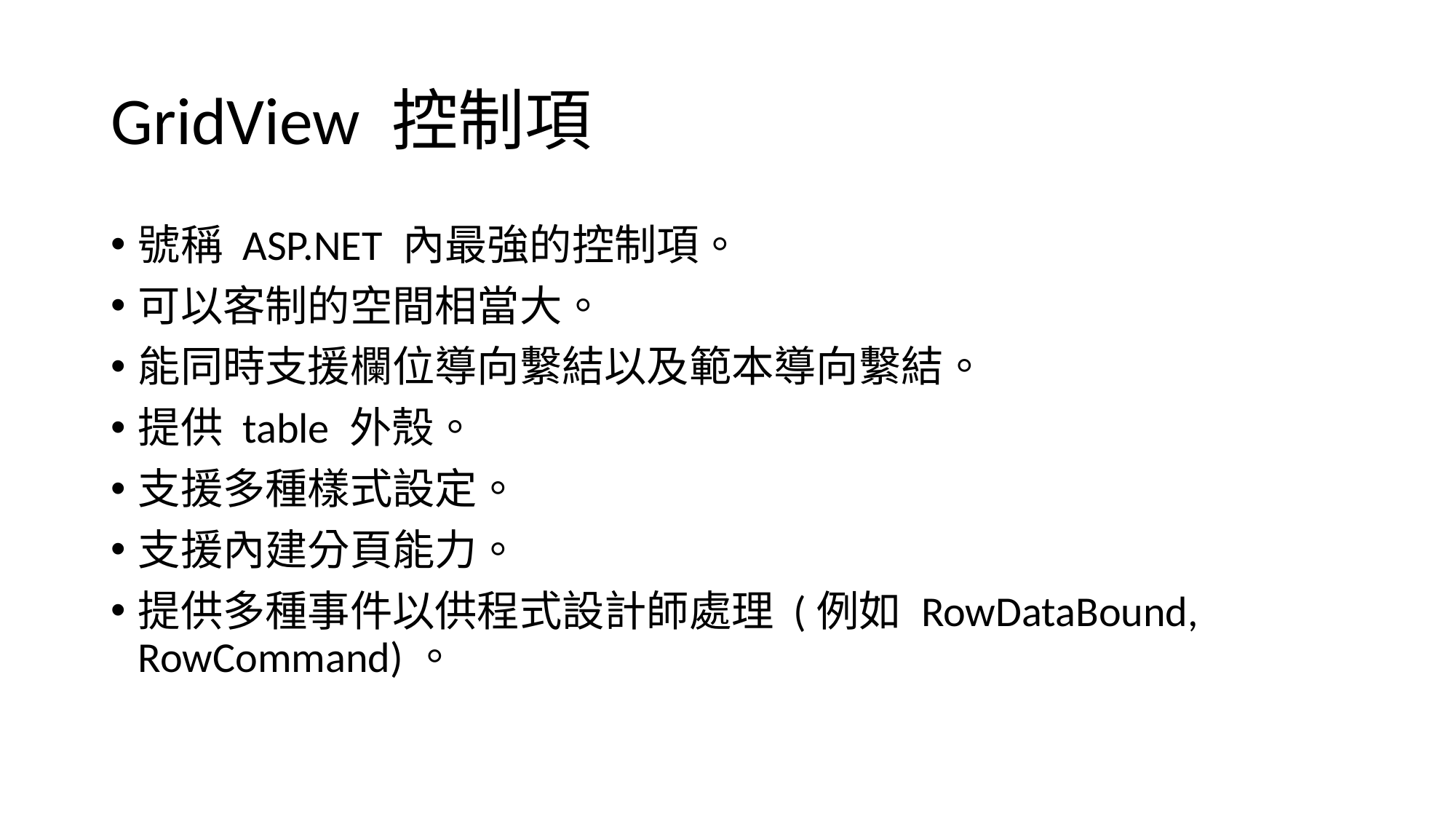

# GridView 控制項
號稱 ASP.NET 內最強的控制項。
可以客制的空間相當大。
能同時支援欄位導向繫結以及範本導向繫結。
提供 table 外殼。
支援多種樣式設定。
支援內建分頁能力。
提供多種事件以供程式設計師處理 (例如 RowDataBound, RowCommand)。